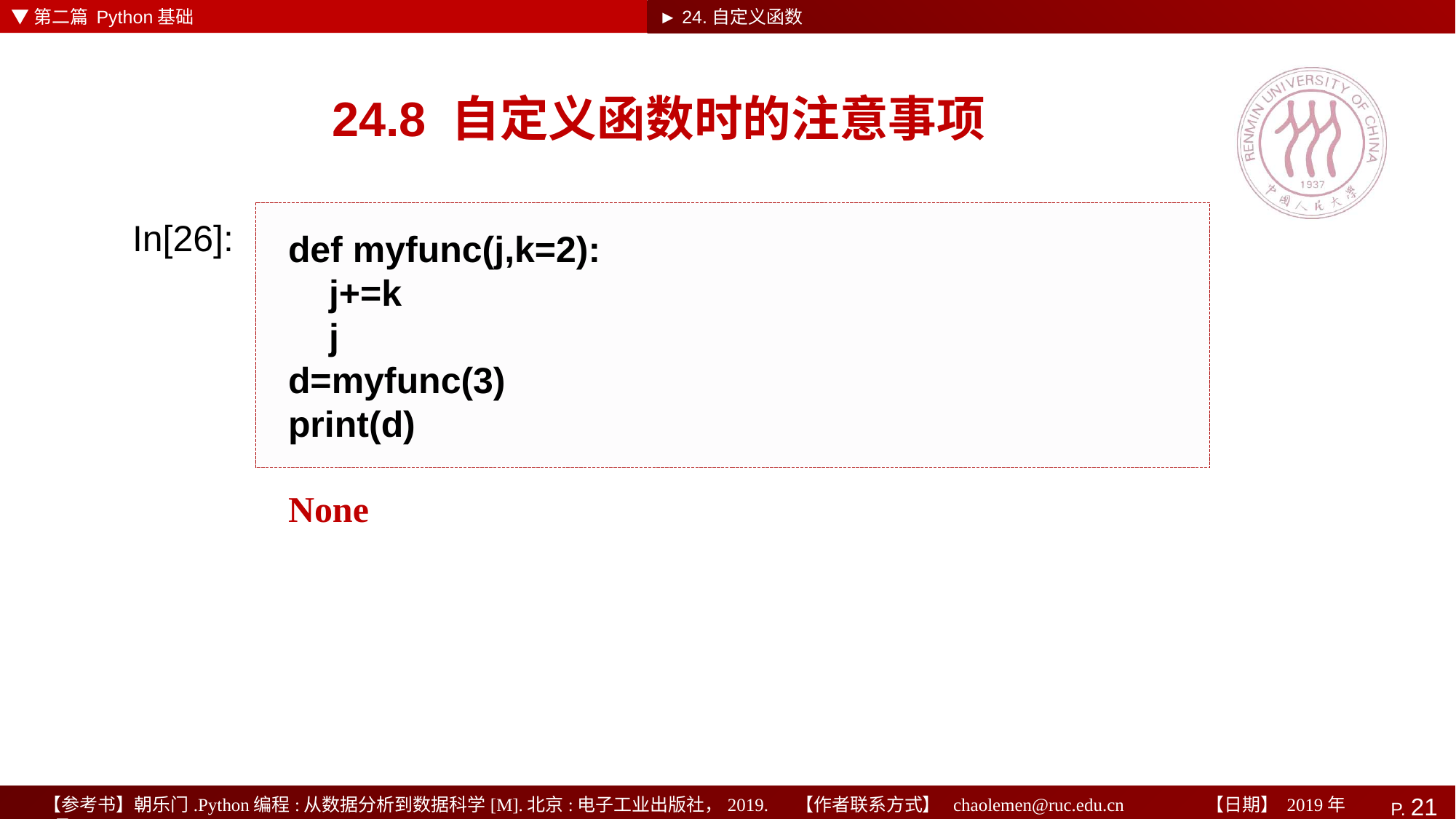

▼第二篇 Python基础
► 24.自定义函数
# 24.8 自定义函数时的注意事项
def myfunc(j,k=2):
    j+=k
    j
d=myfunc(3)
print(d)
In[26]:
None